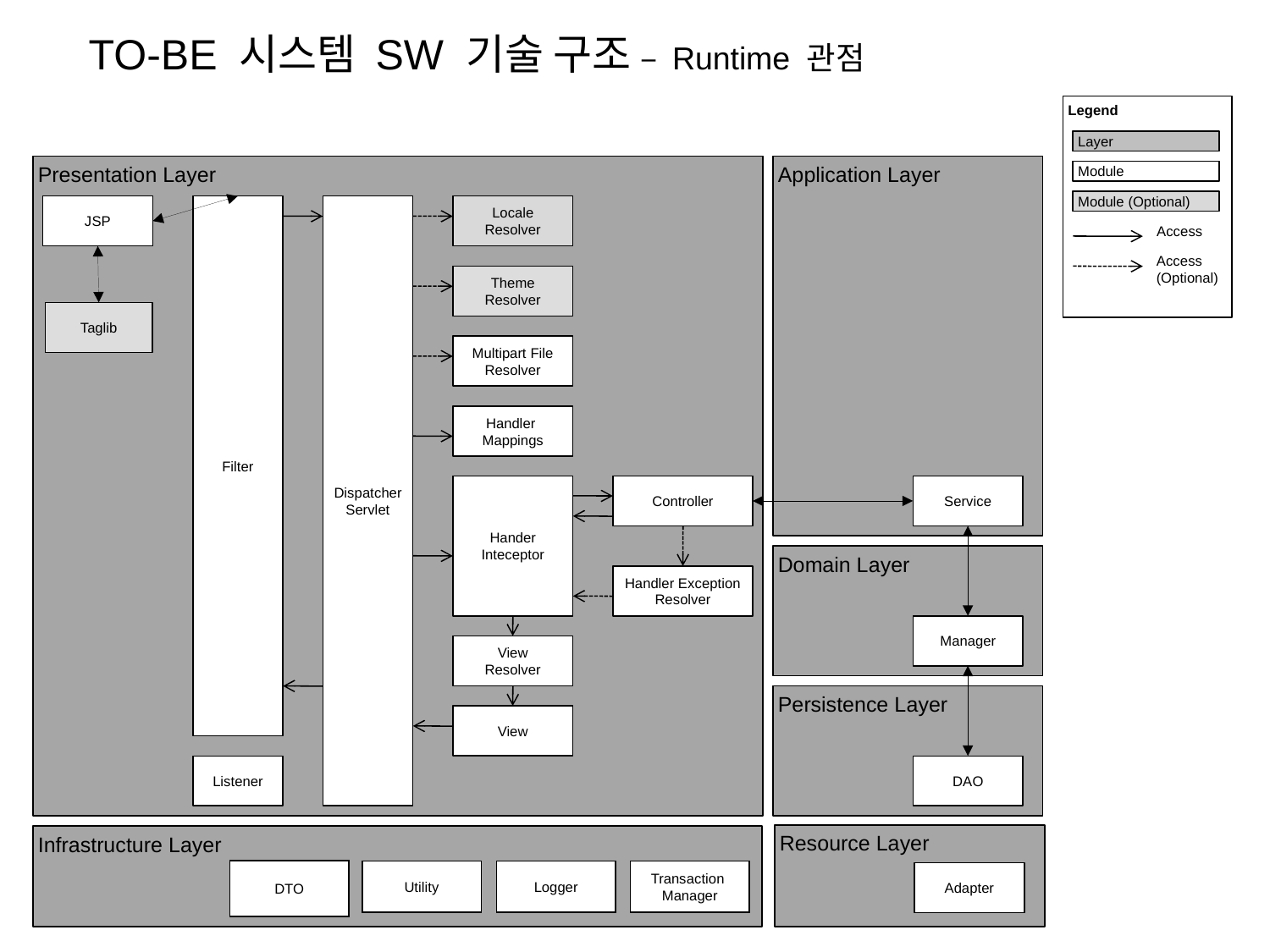

TO-BE 시스템 SW 기술 구조 – Runtime 관점
Legend
Layer
Presentation Layer
Application Layer
Module
Module (Optional)
JSP
Filter
Dispatcher
Servlet
Locale
Resolver

Access

Access
(Optional)
Theme
Resolver

Taglib
Multipart File
Resolver

Handler
Mappings

Hander
Inteceptor
Controller
Service

Domain Layer

Handler Exception
Resolver

Manager

View
Resolver
Persistence Layer

View

Listener
DAO
Resource Layer
Infrastructure Layer
DTO
Utility
Logger
Transaction
Manager
Adapter